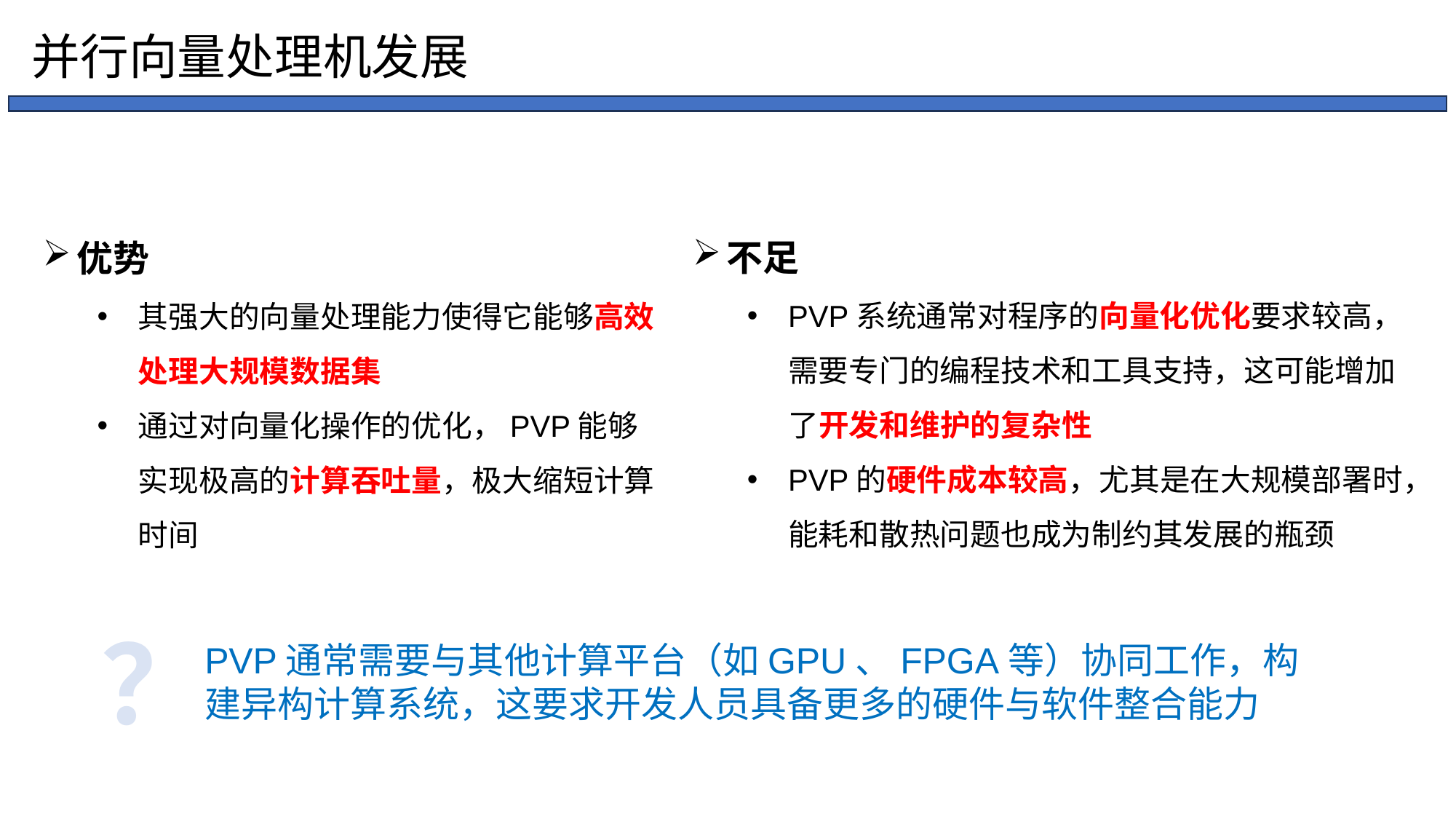

并行向量处理机发展

不足
PVP系统通常对程序的向量化优化要求较高，需要专门的编程技术和工具支持，这可能增加了开发和维护的复杂性
PVP的硬件成本较高，尤其是在大规模部署时，能耗和散热问题也成为制约其发展的瓶颈
优势
其强大的向量处理能力使得它能够高效处理大规模数据集
通过对向量化操作的优化，PVP能够实现极高的计算吞吐量，极大缩短计算时间

？
PVP通常需要与其他计算平台（如GPU、FPGA等）协同工作，构建异构计算系统，这要求开发人员具备更多的硬件与软件整合能力